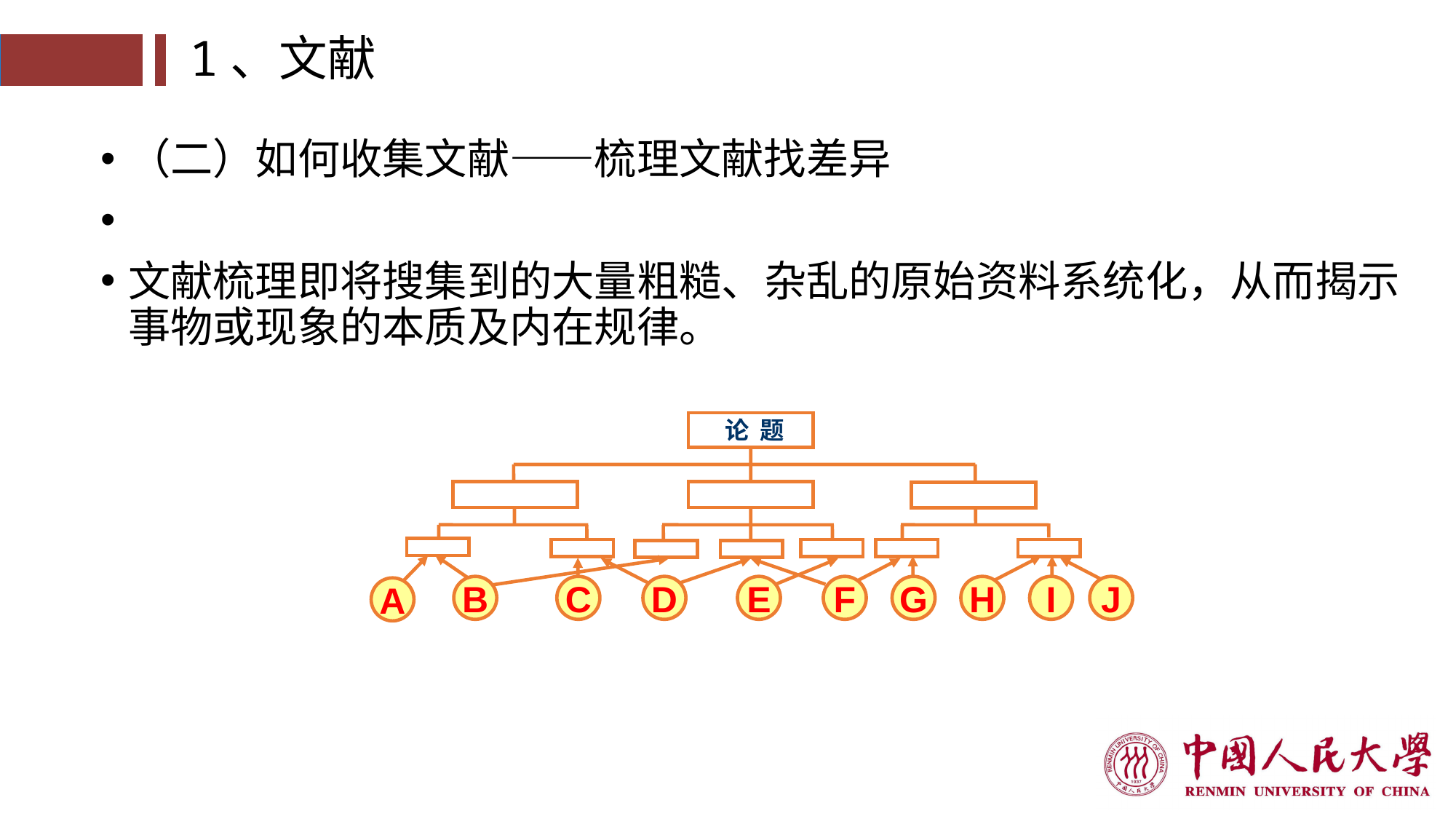

# 1、文献
（二）如何收集文献——梳理文献找差异

文献梳理即将搜集到的大量粗糙、杂乱的原始资料系统化，从而揭示事物或现象的本质及内在规律。

论  题

B
C
D
E
F
G
H
I
J
A